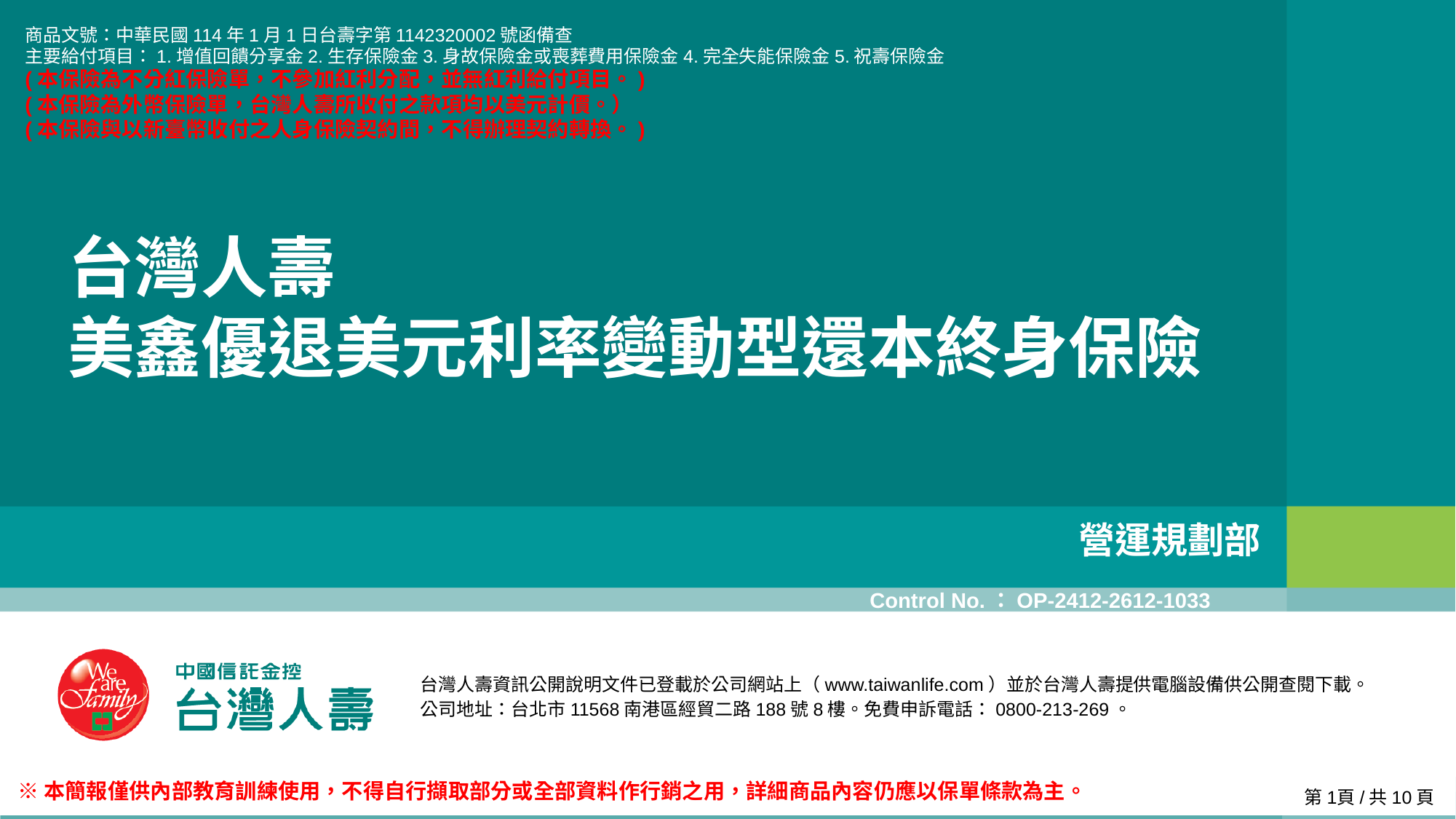

商品文號：中華民國114年1月1日台壽字第1142320002號函備查
主要給付項目：1.增值回饋分享金2.生存保險金3.身故保險金或喪葬費用保險金4.完全失能保險金5.祝壽保險金
(本保險為不分紅保險單，不參加紅利分配，並無紅利給付項目。)
(本保險為外幣保險單，台灣人壽所收付之款項均以美元計價。）
(本保險與以新臺幣收付之人身保險契約間，不得辦理契約轉換。)
# 台灣人壽 美鑫優退美元利率變動型還本終身保險
營運規劃部
Control No.：OP-2412-2612-1033